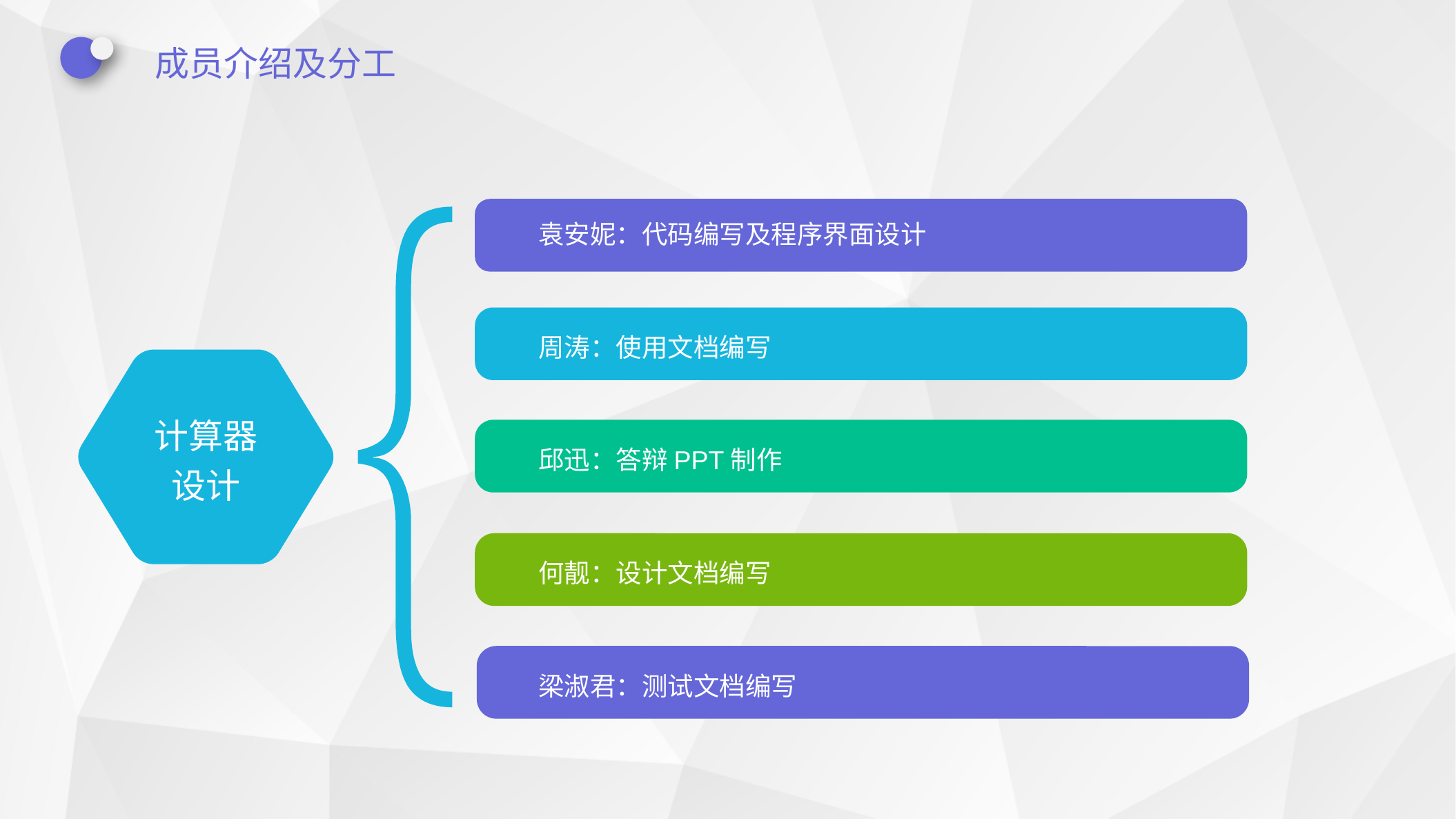

成员介绍及分工

袁安妮：代码编写及程序界面设计

周涛：使用文档编写

计算器
设计

邱迅：答辩PPT制作

何靓：设计文档编写

梁淑君：测试文档编写